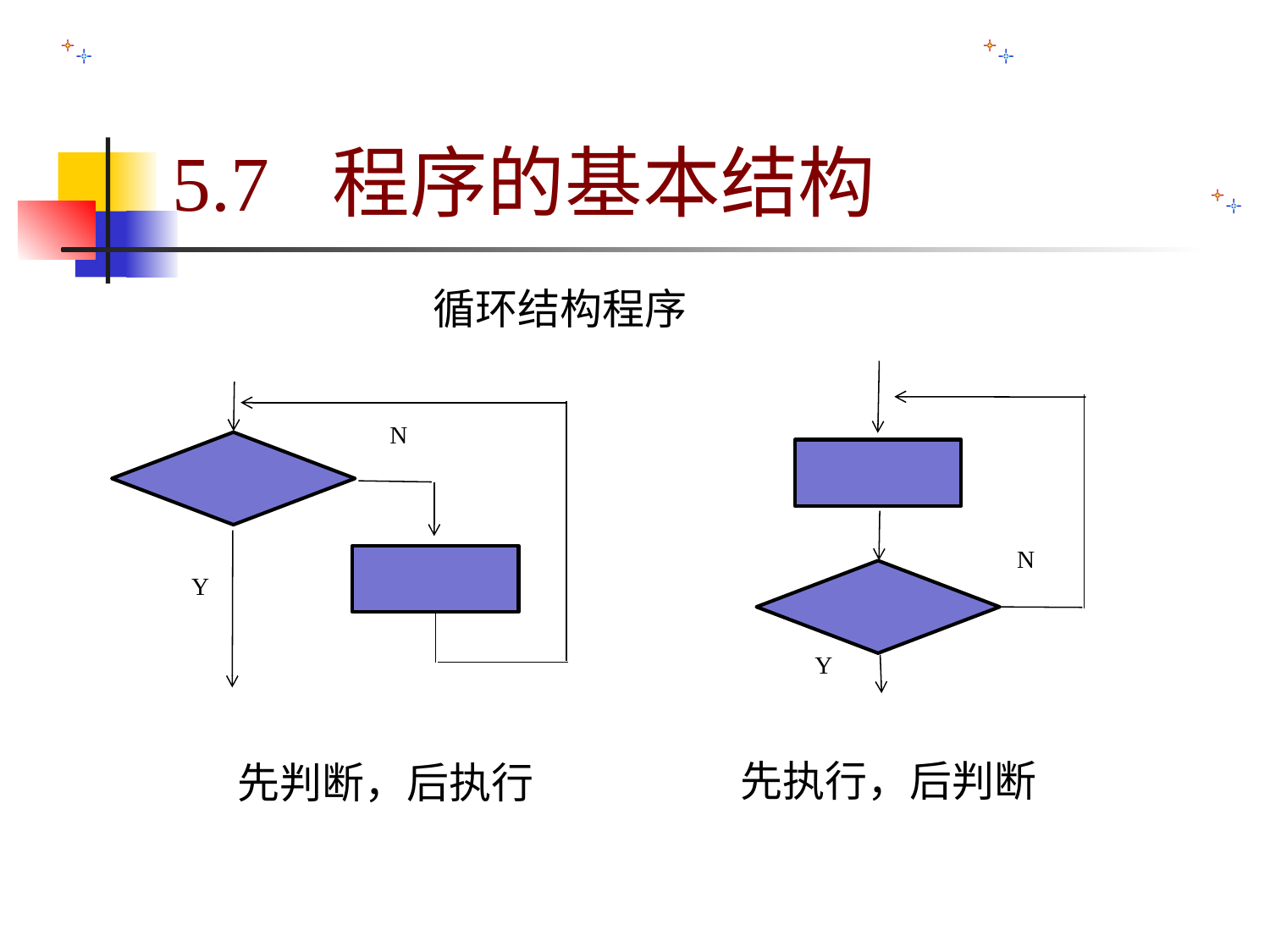

# 5.7  程序的基本结构
循环结构程序

N

Y

N

Y
先执行，后判断
先判断，后执行